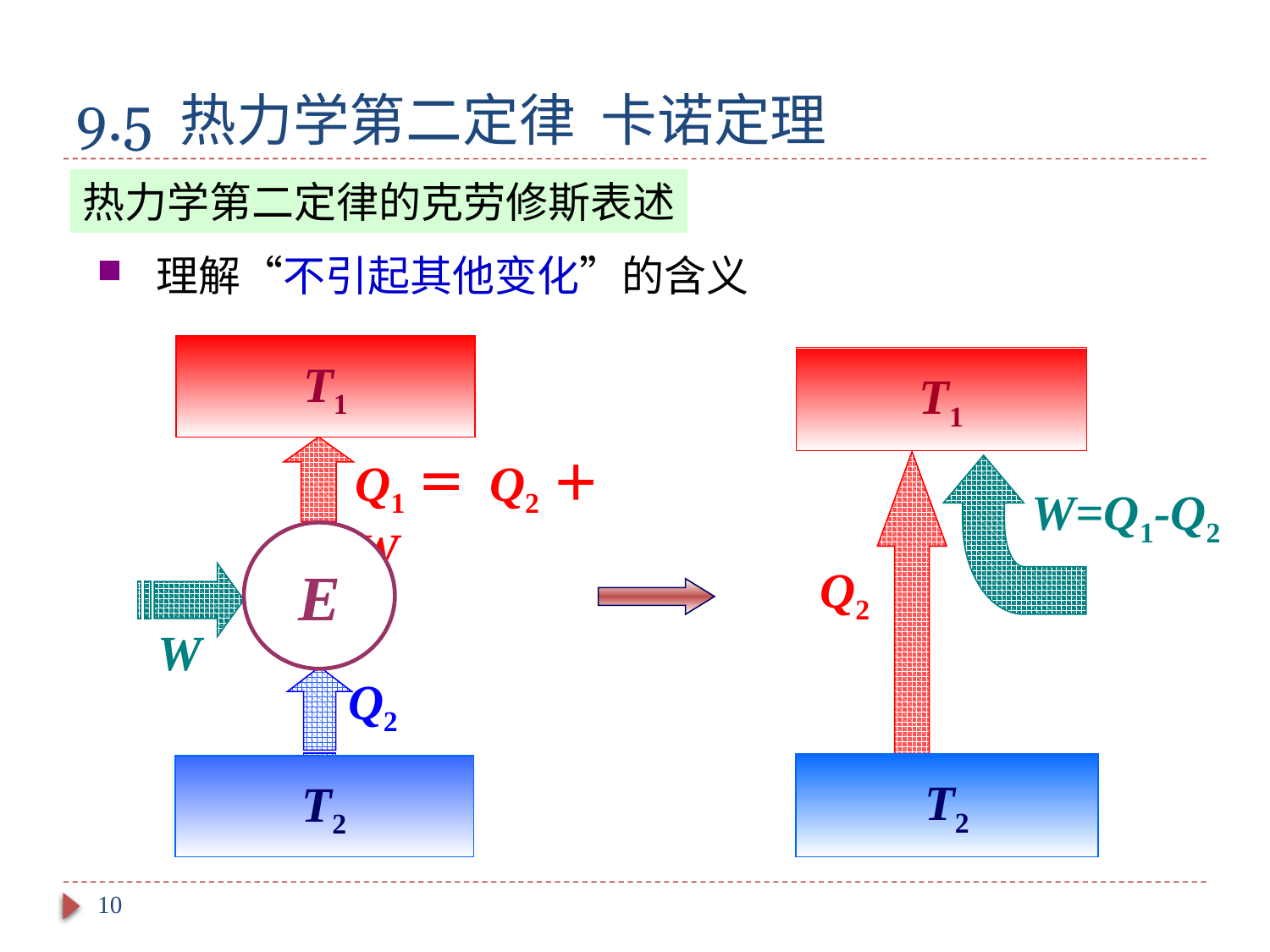

# 9.5 热力学第二定律  卡诺定理
热力学第二定律的克劳修斯表述
  理解“不引起其他变化”的含义
T1
Q1＝ Q2＋W

E

W
Q2

T2
T1

W=Q1-Q2
Q2

T2
10